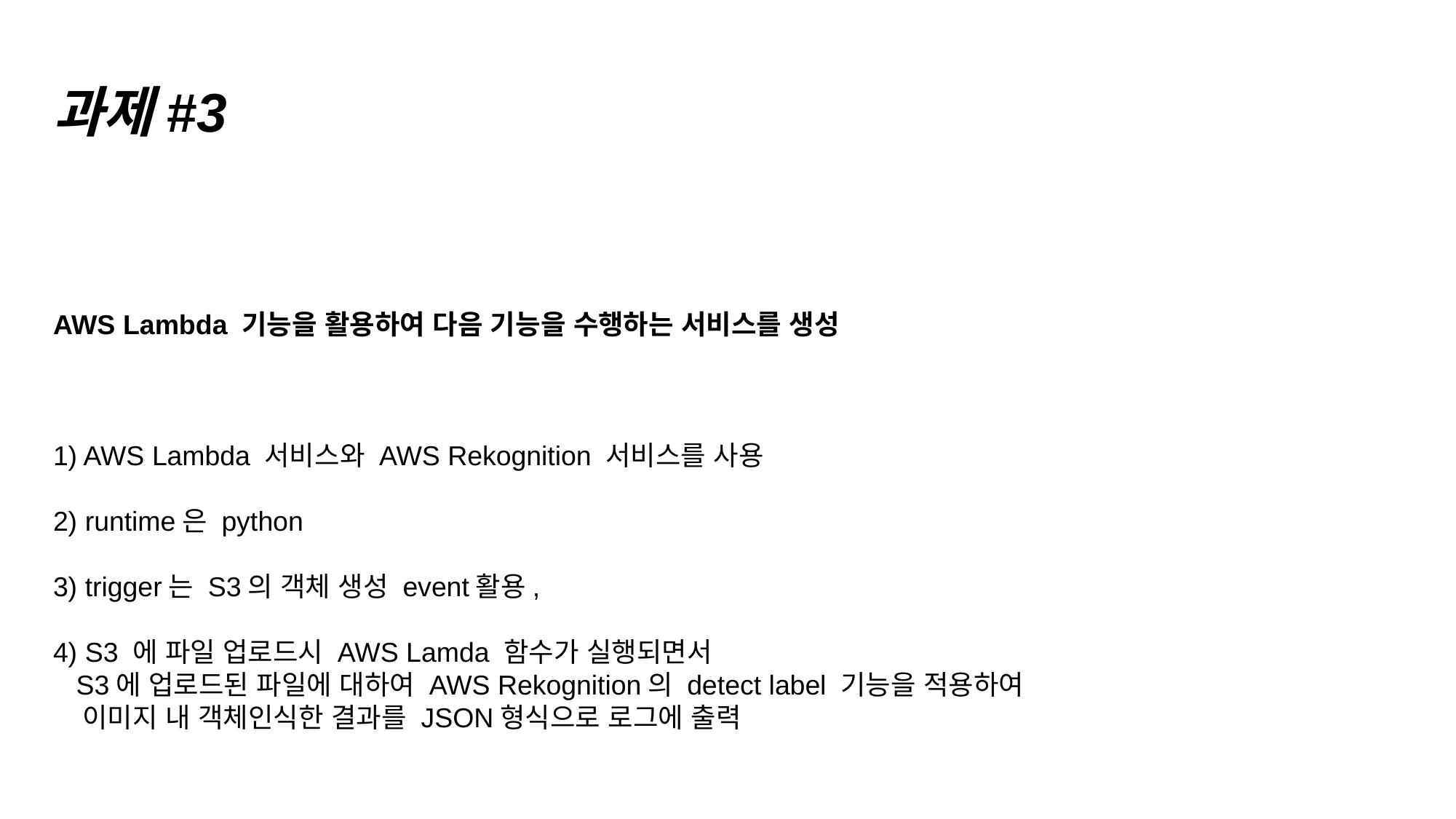

과제#3

AWS Lambda 기능을 활용하여 다음 기능을 수행하는 서비스를 생성

1) AWS Lambda 서비스와 AWS Rekognition 서비스를 사용

2) runtime은 python

3) trigger는 S3의 객체 생성 event활용,

4) S3 에 파일 업로드시 AWS Lamda 함수가 실행되면서
   S3에 업로드된 파일에 대하여 AWS Rekognition의 detect label 기능을 적용하여
   이미지 내 객체인식한 결과를 JSON형식으로 로그에 출력